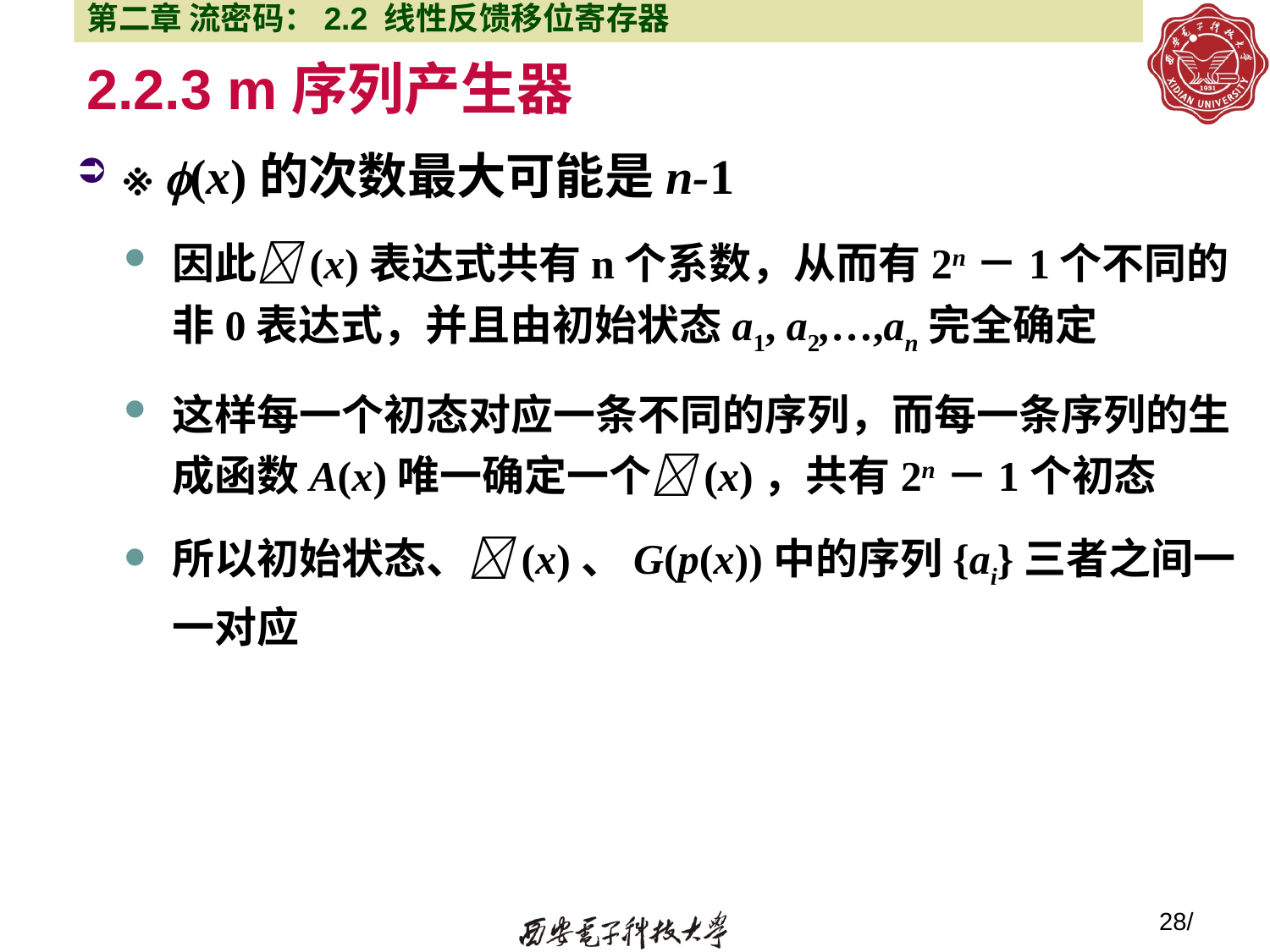

第二章 流密码：2.2 线性反馈移位寄存器
# 2.2.3 m序列产生器
※ φ(x)的次数最大可能是n-1
因此φ(x)表达式共有n个系数，从而有2n－1个不同的非0表达式，并且由初始状态a1, a2,…,an完全确定
这样每一个初态对应一条不同的序列，而每一条序列的生成函数A(x)唯一确定一个φ(x)，共有2n－1个初态
所以初始状态、φ(x)、G(p(x))中的序列{ai}三者之间一一对应

28/